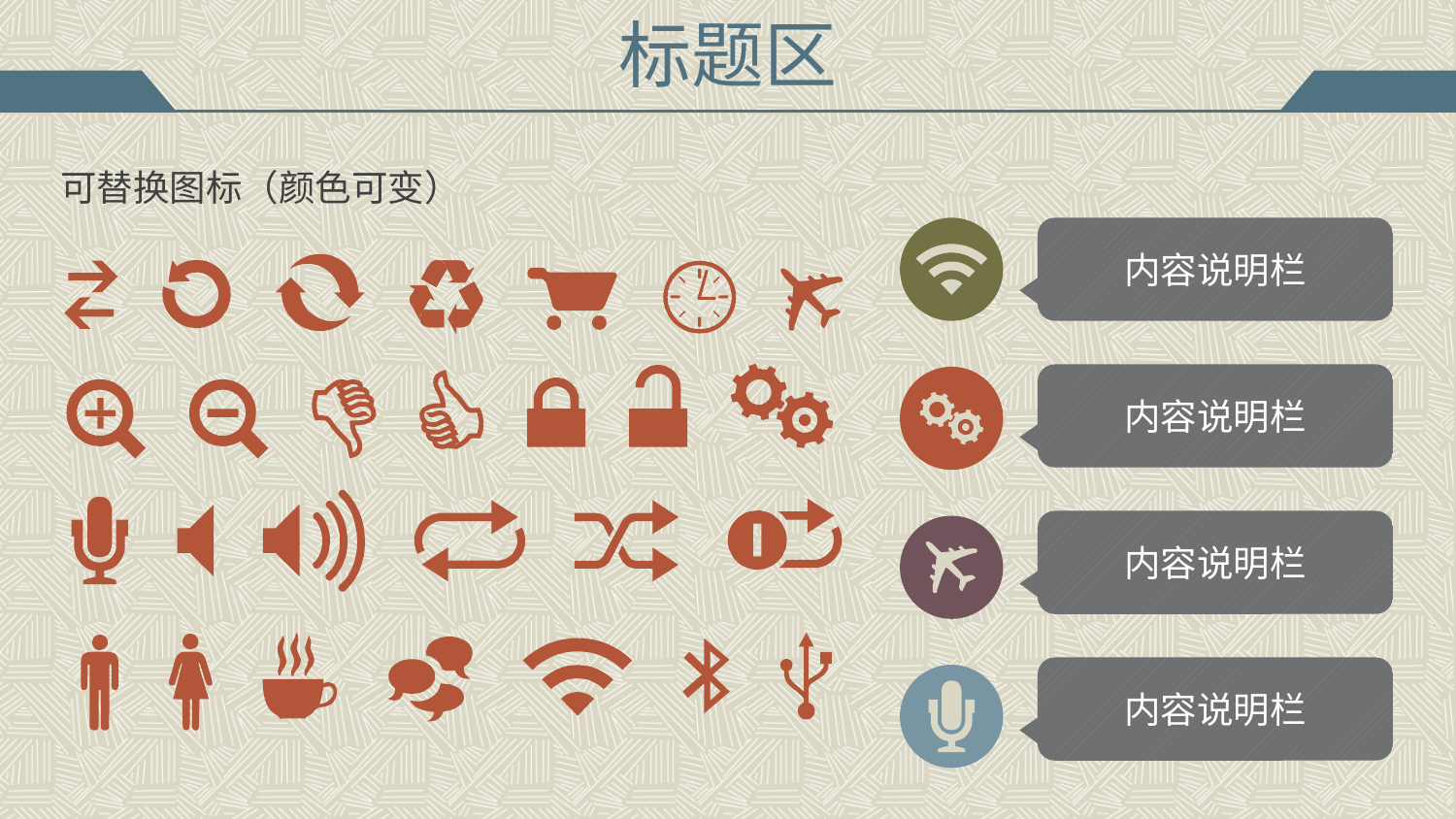

# 标题区
可替换图标（颜色可变）

内容说明栏

内容说明栏

内容说明栏

内容说明栏